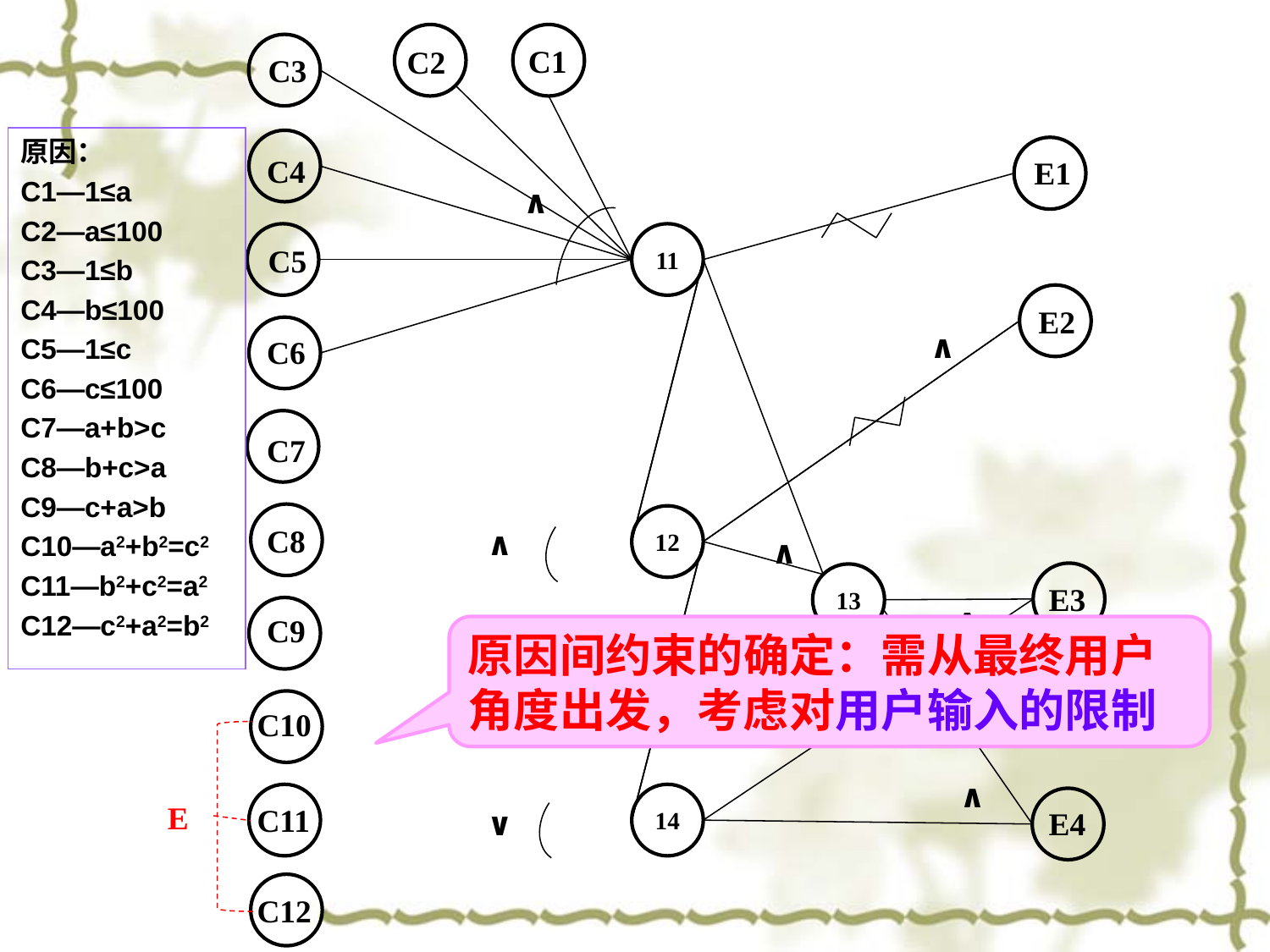

C1
C2
C3
原因：
C1—1≤a
C2—a≤100
C3—1≤b
C4—b≤100
C5—1≤c
C6—c≤100
C7—a+b>c
C8—b+c>a
C9—c+a>b
C10—a2+b2=c2
C11—b2+c2=a2
C12—c2+a2=b2

C4
E1
∧

11
C5

E2

∧
C6

C7

12
C8
∧
∧

13
E3
∧

C9
原因间约束的确定：需从最终用户角度出发，考虑对用户输入的限制

C10

∧

14

E
C11
∨
E4

C12